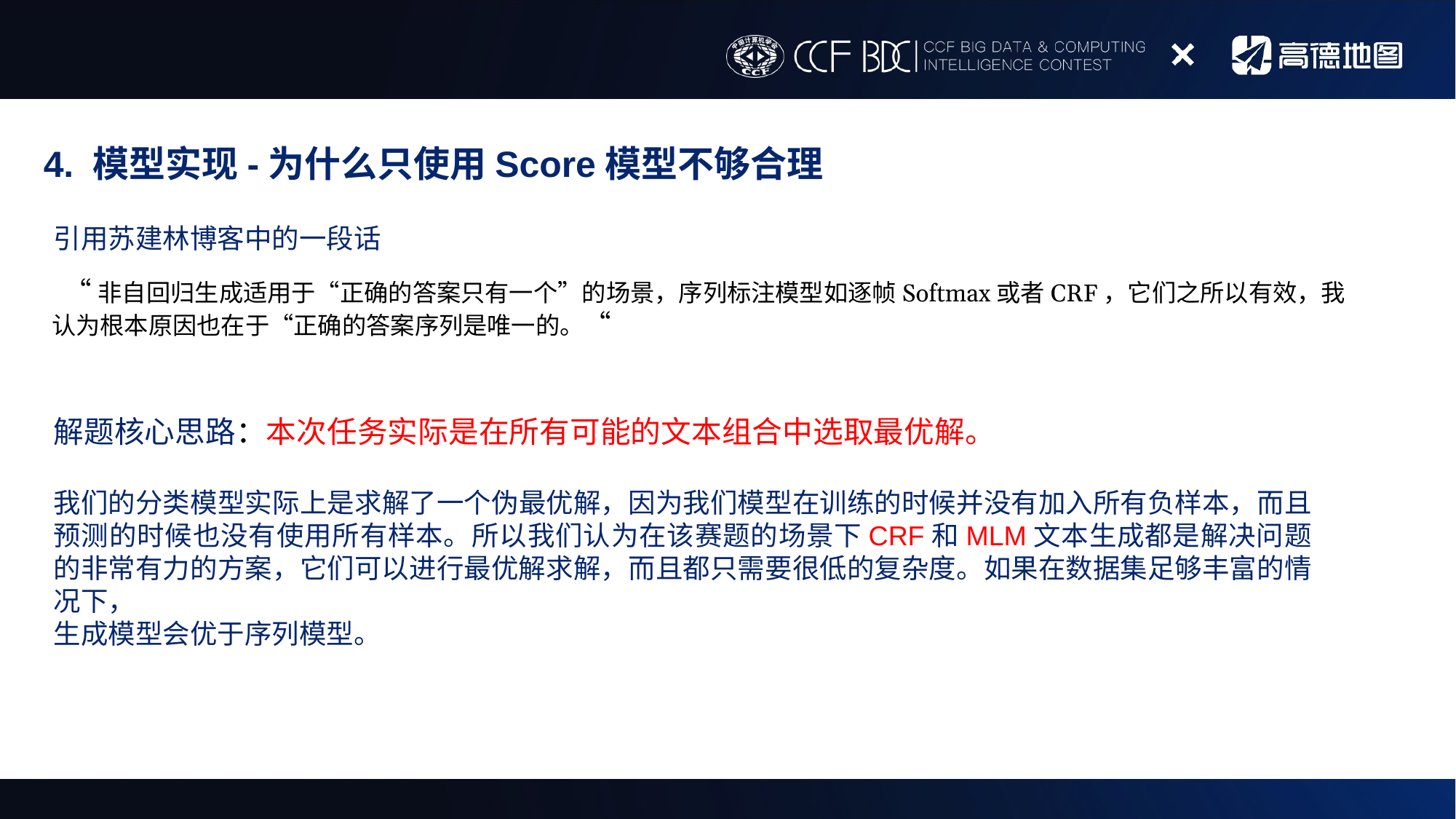

4. 模型实现-为什么只使用Score模型不够合理
引用苏建林博客中的一段话

  “非自回归生成适用于“正确的答案只有一个”的场景，序列标注模型如逐帧Softmax或者CRF，它们之所以有效，我认为根本原因也在于“正确的答案序列是唯一的。“
解题核心思路：本次任务实际是在所有可能的文本组合中选取最优解。

我们的分类模型实际上是求解了一个伪最优解，因为我们模型在训练的时候并没有加入所有负样本，而且预测的时候也没有使用所有样本。所以我们认为在该赛题的场景下CRF和MLM文本生成都是解决问题的非常有力的方案，它们可以进行最优解求解，而且都只需要很低的复杂度。如果在数据集足够丰富的情况下，
生成模型会优于序列模型。